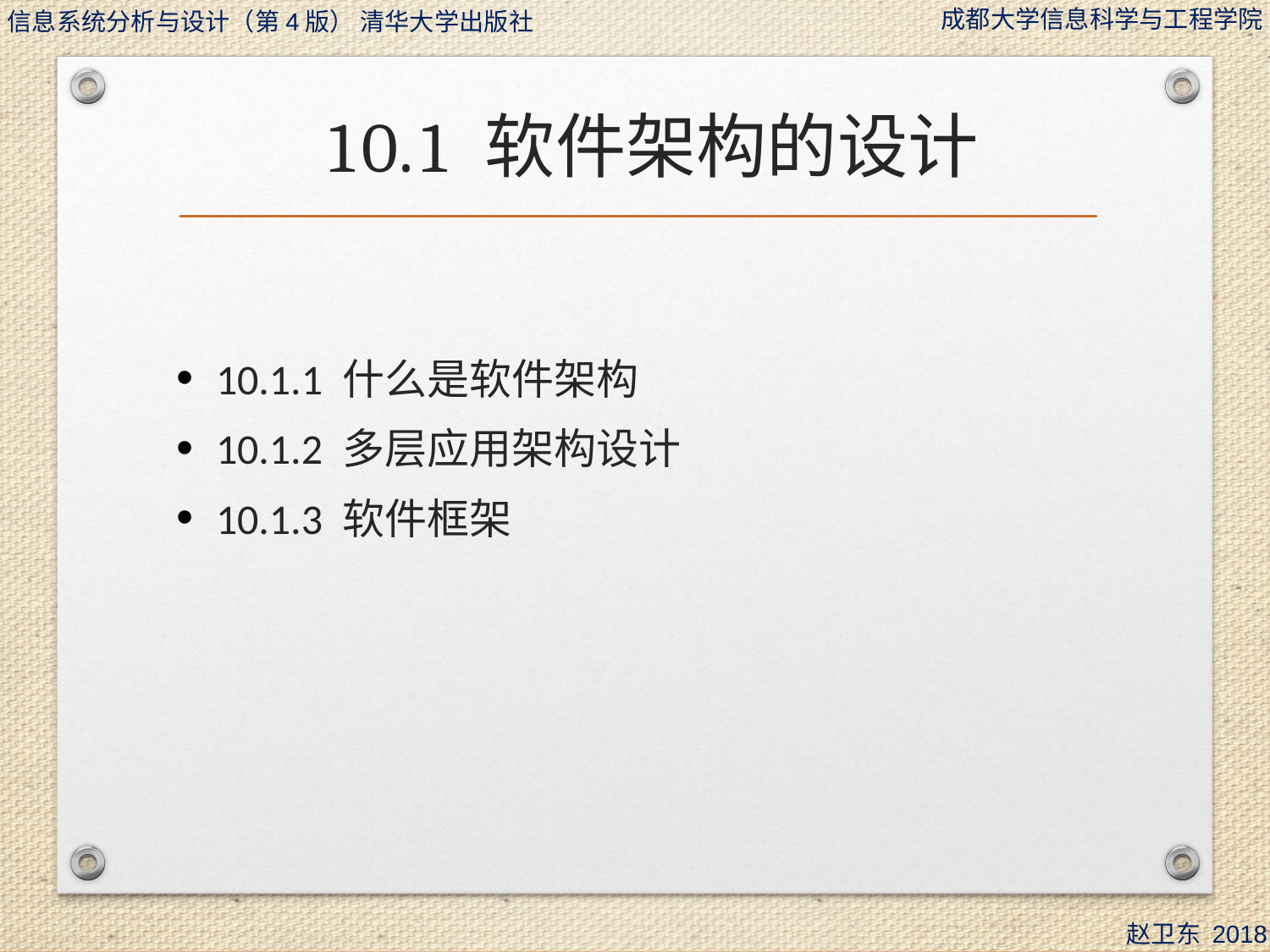

# 10.1 软件架构的设计
10.1.1 什么是软件架构
10.1.2 多层应用架构设计
10.1.3 软件框架